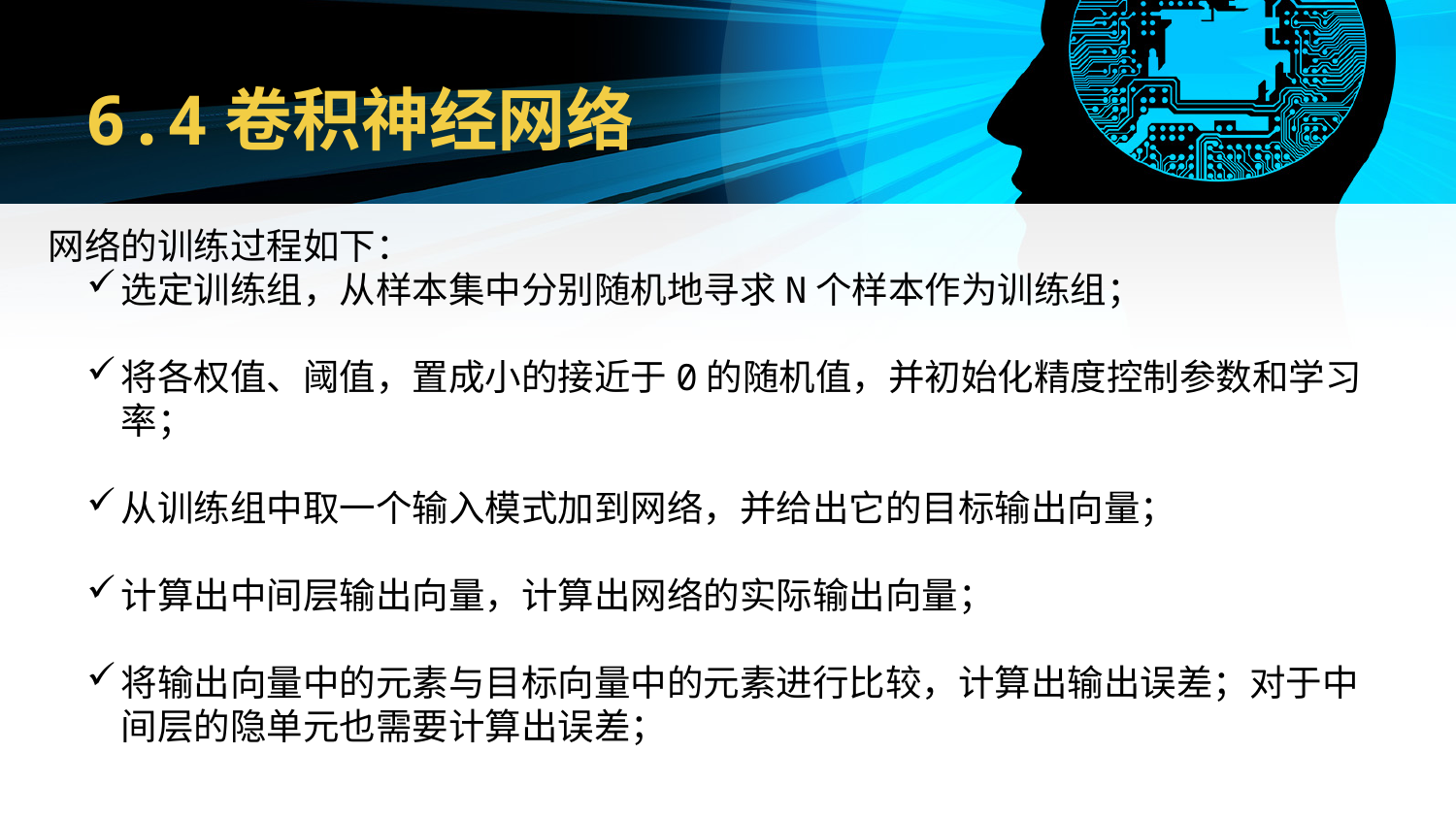

# 6.4卷积神经网络
网络的训练过程如下：
选定训练组，从样本集中分别随机地寻求N个样本作为训练组；

将各权值、阈值，置成小的接近于0的随机值，并初始化精度控制参数和学习率；

从训练组中取一个输入模式加到网络，并给出它的目标输出向量；

计算出中间层输出向量，计算出网络的实际输出向量；

将输出向量中的元素与目标向量中的元素进行比较，计算出输出误差；对于中间层的隐单元也需要计算出误差；